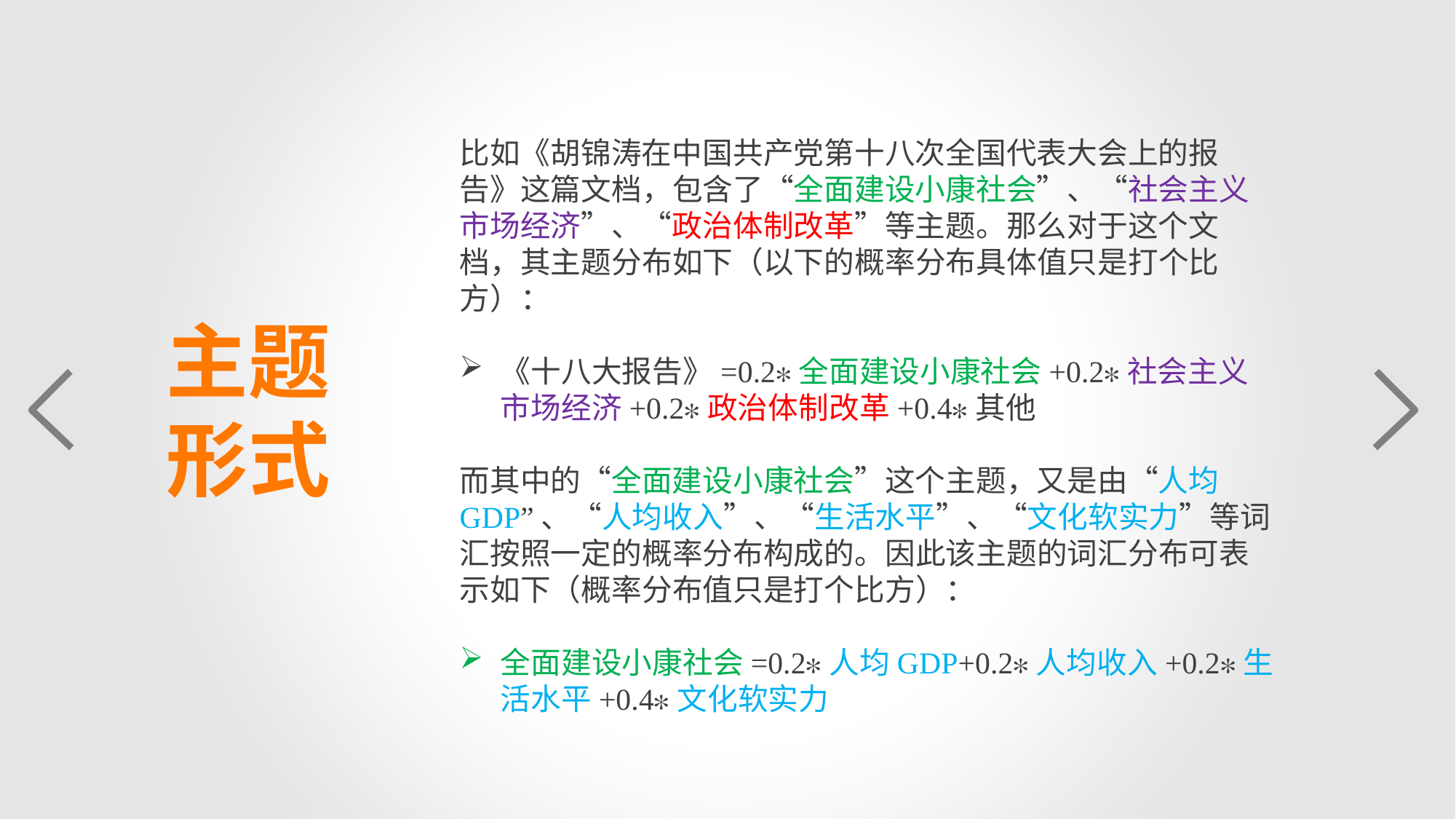

比如《胡锦涛在中国共产党第十八次全国代表大会上的报告》这篇文档，包含了“全面建设小康社会”、“社会主义市场经济”、“政治体制改革”等主题。那么对于这个文档，其主题分布如下（以下的概率分布具体值只是打个比方）：

《十八大报告》=0.2∗全面建设小康社会+0.2∗社会主义市场经济+0.2∗政治体制改革+0.4∗其他

而其中的“全面建设小康社会”这个主题，又是由“人均GDP”、“人均收入”、“生活水平”、“文化软实力”等词汇按照一定的概率分布构成的。因此该主题的词汇分布可表示如下（概率分布值只是打个比方）：

全面建设小康社会=0.2∗人均GDP+0.2∗人均收入+0.2∗生活水平+0.4∗文化软实力
主题
形式